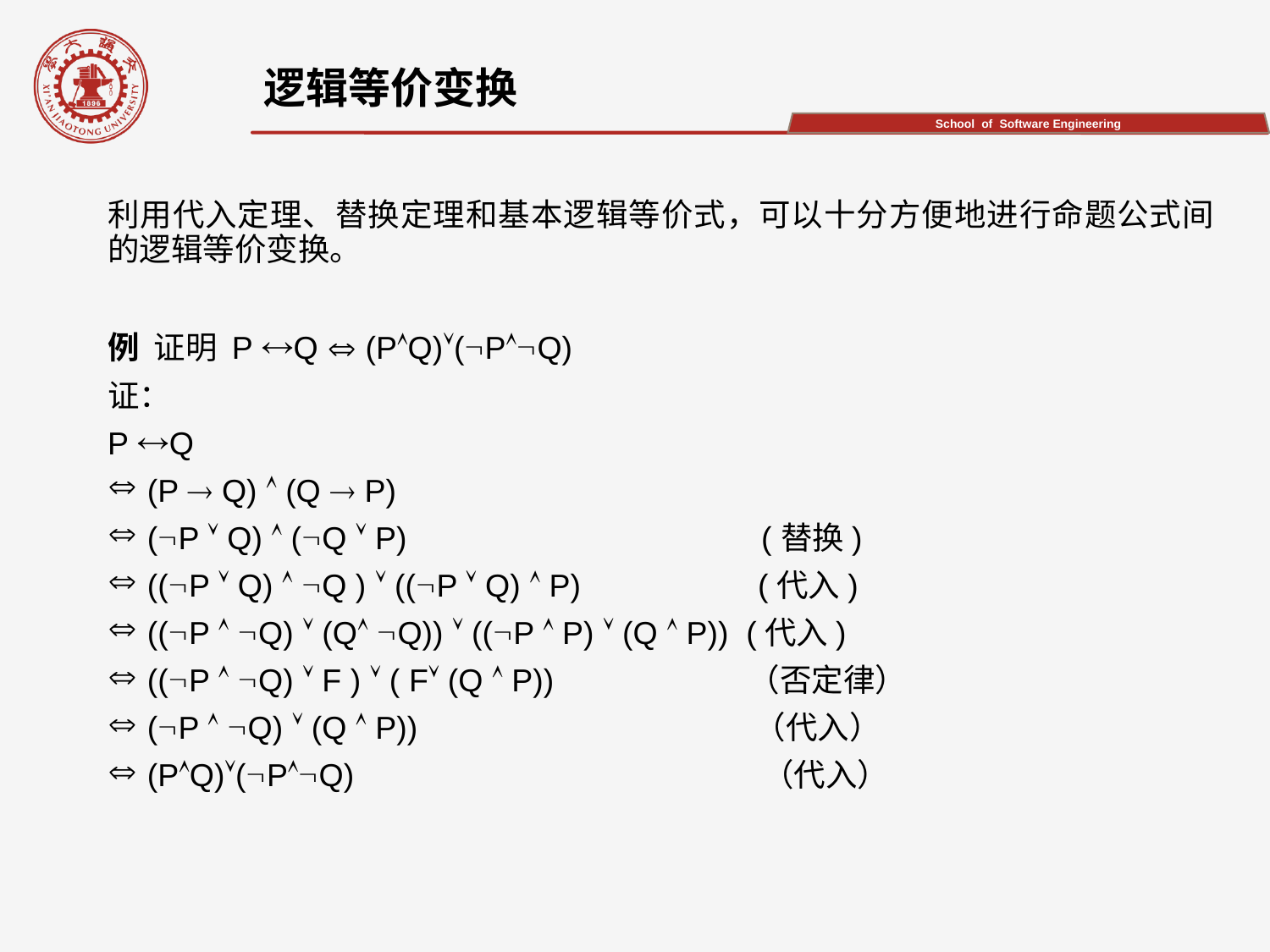

逻辑等价变换
利用代入定理、替换定理和基本逻辑等价式，可以十分方便地进行命题公式间的逻辑等价变换。

例  证明 P ↔Q ⇔ (P∧Q)∨(¬P∧¬Q)
证：
P ↔Q
(P → Q) ∧ (Q → P)
(¬P ∨ Q) ∧ (¬Q ∨ P)                                        (替换)
((¬P ∨ Q) ∧ ¬Q ) ∨ ((¬P ∨ Q) ∧ P)                    (代入)
((¬P ∧ ¬Q) ∨ (Q∧ ¬Q)) ∨ ((¬P ∧ P) ∨ (Q ∧ P))  (代入)
((¬P ∧ ¬Q) ∨ F ) ∨ ( F∨ (Q ∧ P))                     （否定律）
(¬P ∧ ¬Q) ∨ (Q ∧ P))                                     （代入）
(P∧Q)∨(¬P∧¬Q)                                             （代入）